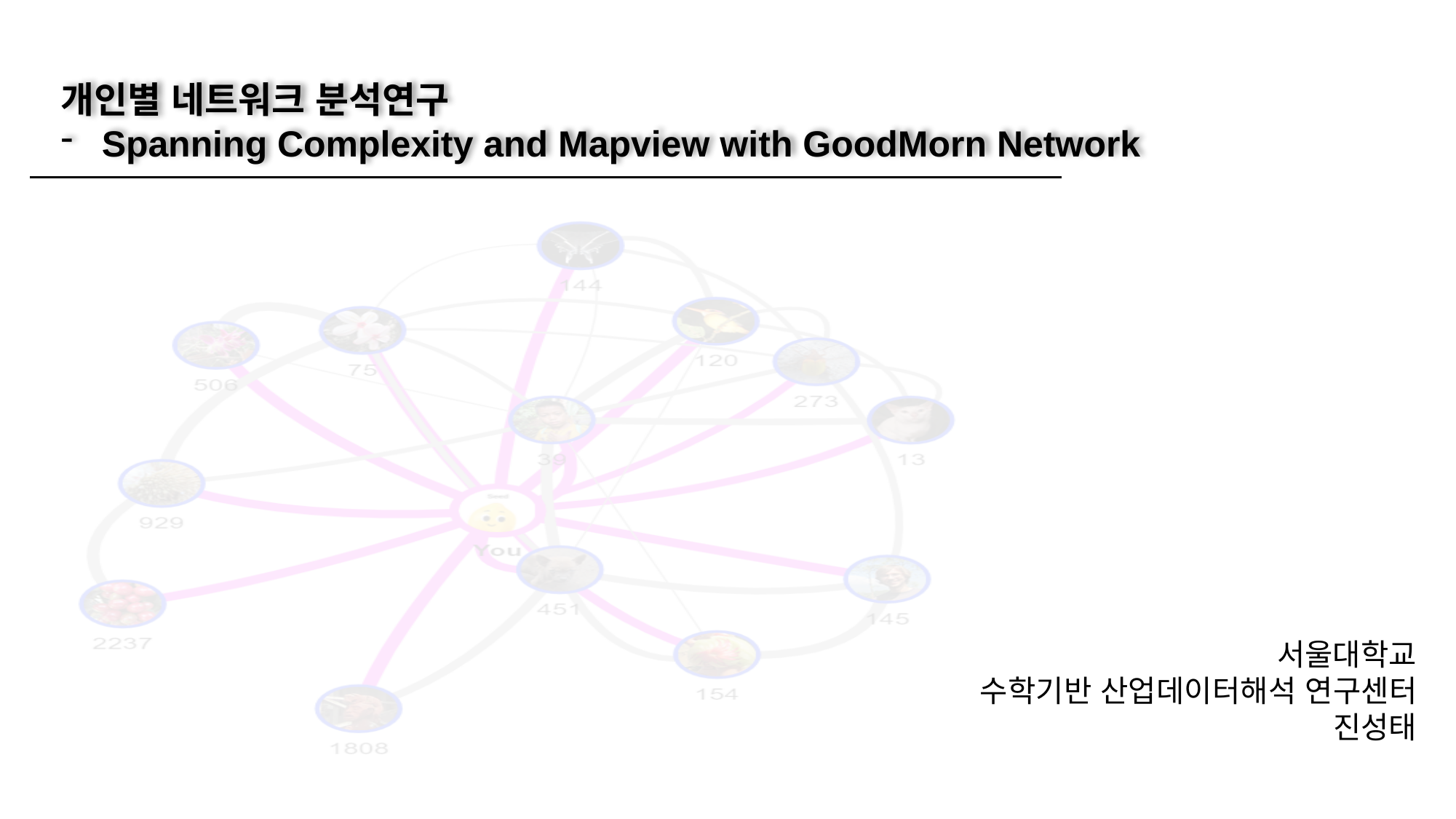

개인별 네트워크 분석연구
Spanning Complexity and Mapview with GoodMorn Network

서울대학교
수학기반 산업데이터해석 연구센터
진성태